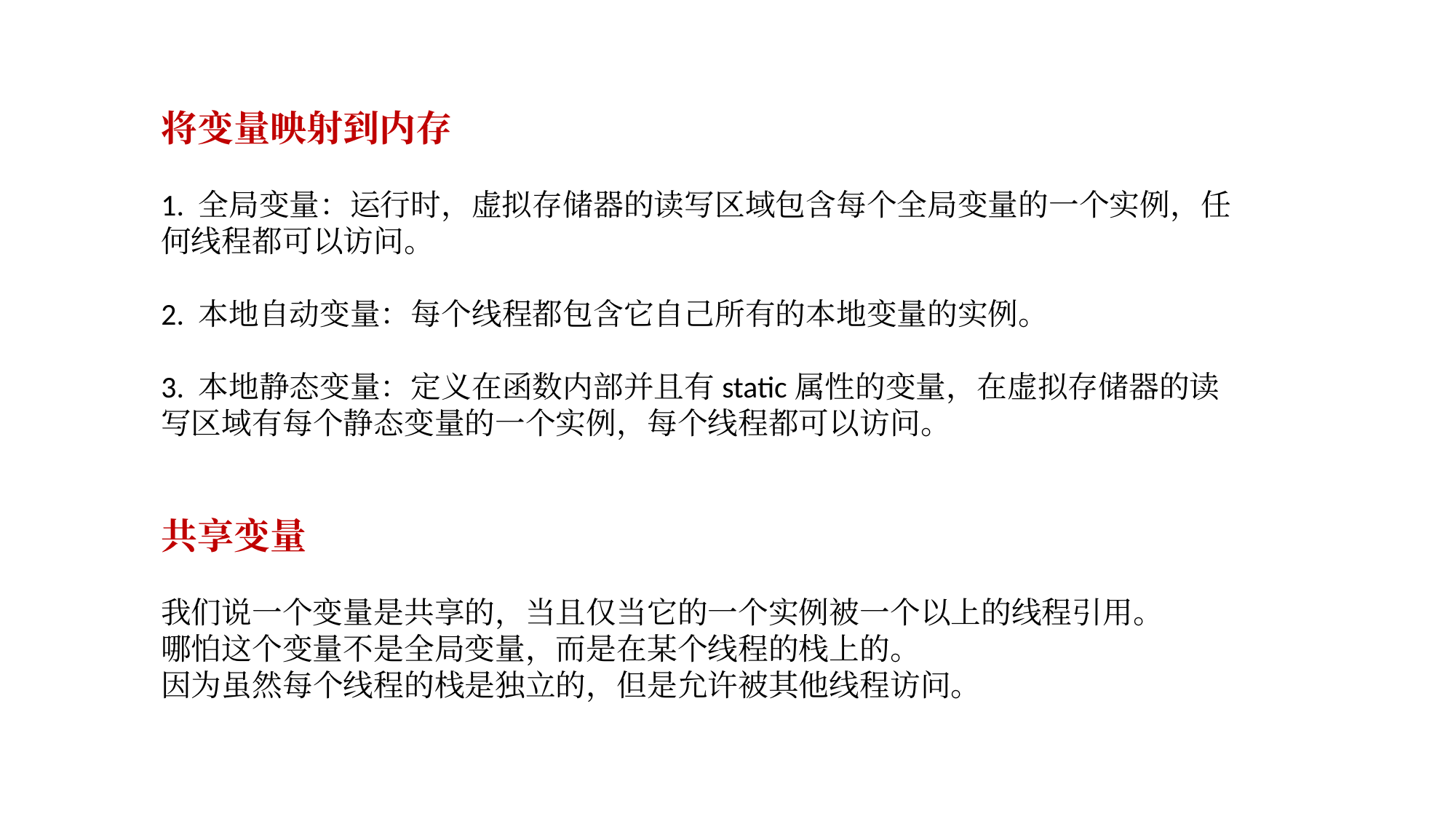

将变量映射到内存

1. 全局变量：运行时，虚拟存储器的读写区域包含每个全局变量的一个实例，任何线程都可以访问。

2. 本地自动变量：每个线程都包含它自己所有的本地变量的实例。

3. 本地静态变量：定义在函数内部并且有static属性的变量，在虚拟存储器的读写区域有每个静态变量的一个实例，每个线程都可以访问。

共享变量

我们说一个变量是共享的，当且仅当它的一个实例被一个以上的线程引用。
哪怕这个变量不是全局变量，而是在某个线程的栈上的。
因为虽然每个线程的栈是独立的，但是允许被其他线程访问。